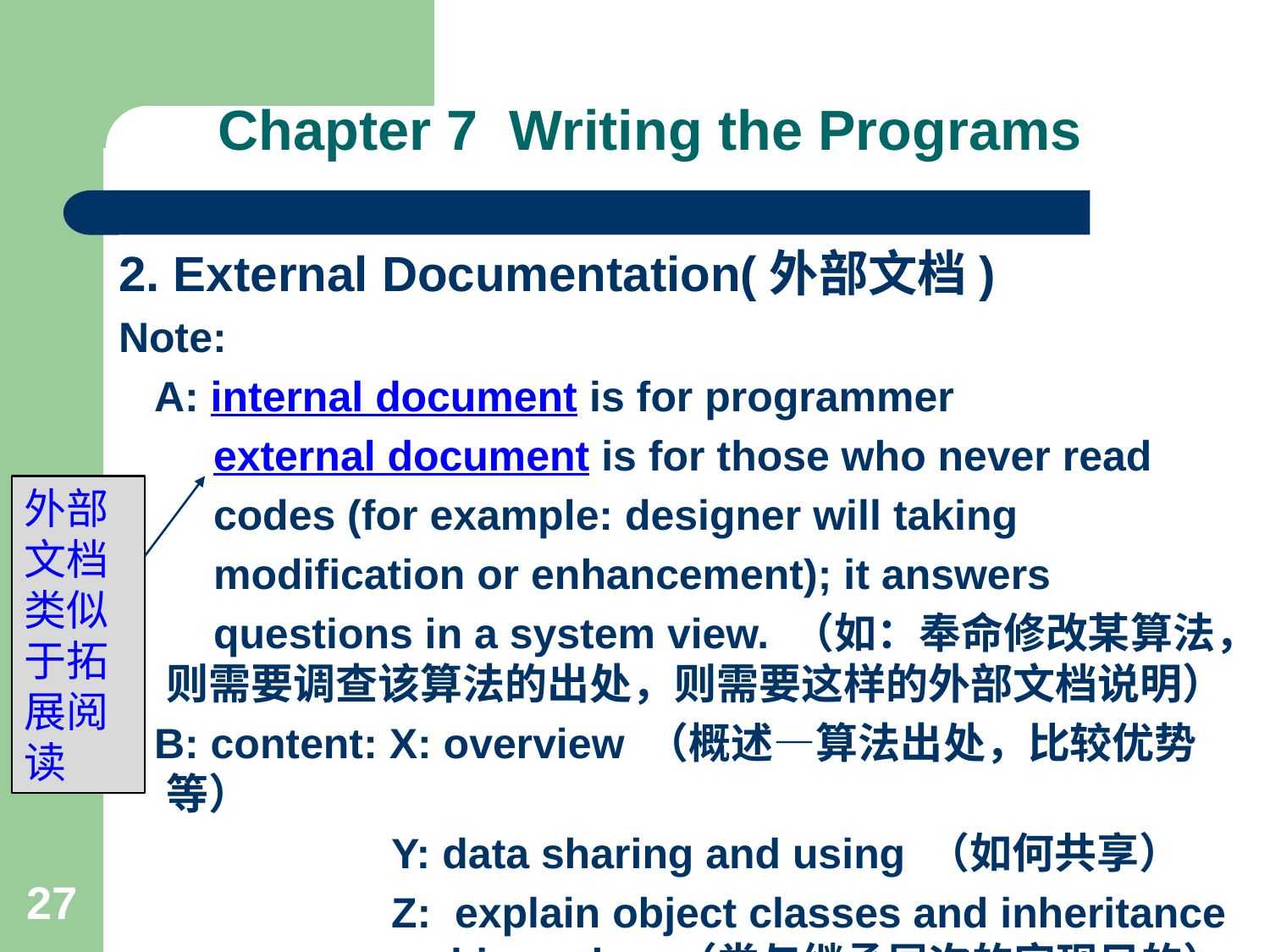

# Chapter 7  Writing the Programs
2. External Documentation(外部文档)
Note:
   A: internal document is for programmer
        external document is for those who never read
        codes (for example: designer will taking
        modification or enhancement); it answers
        questions in a system view. （如：奉命修改某算法，则需要调查该算法的出处，则需要这样的外部文档说明）
   B: content: X: overview （概述—算法出处，比较优势等）
                       Y: data sharing and using （如何共享）
                       Z:  explain object classes and inheritance
                            hierarchy  （类与继承层次的实现目的）
外部文档类似于拓展阅读
27